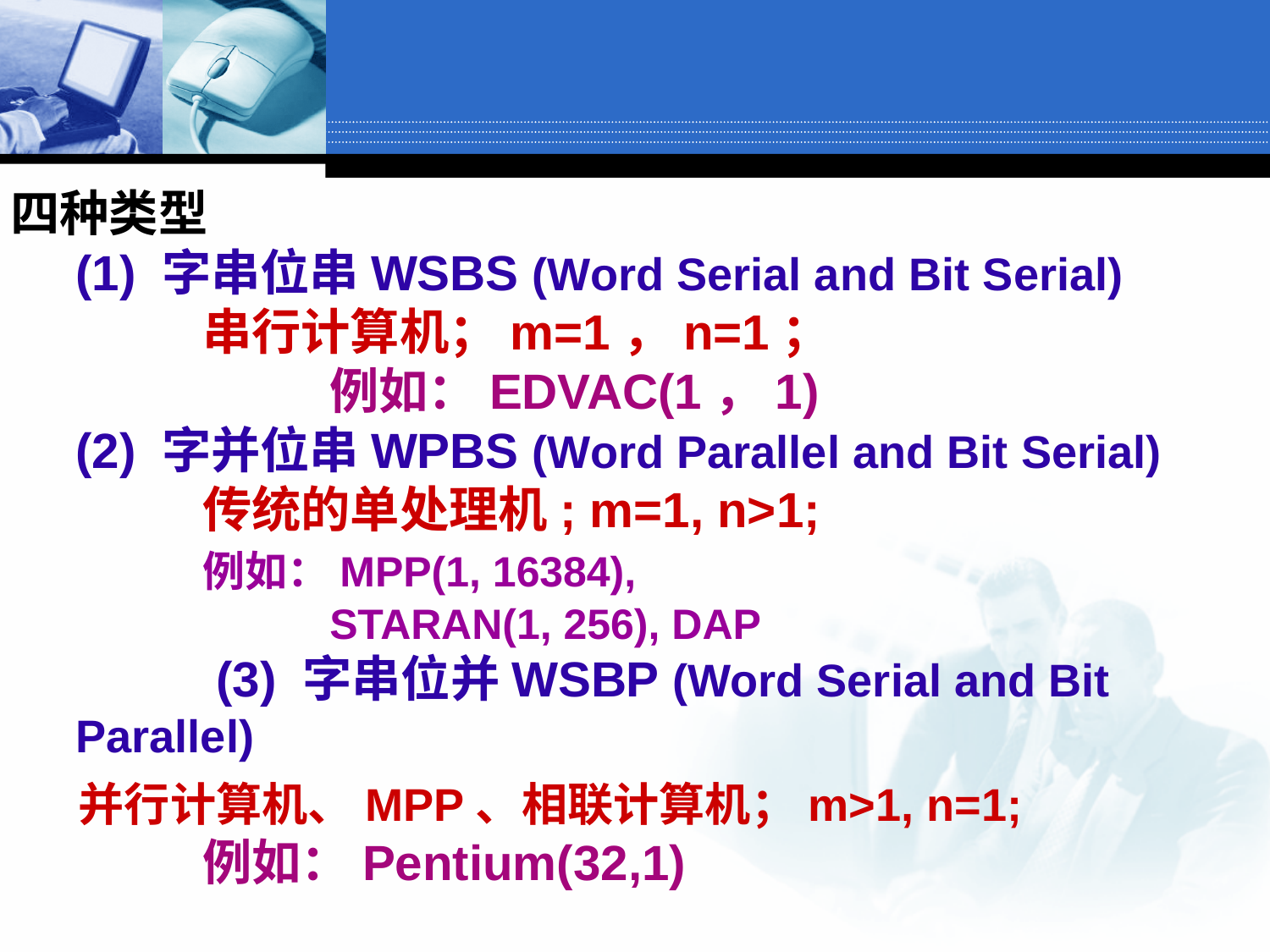

四种类型
(1) 字串位串WSBS (Word Serial and Bit Serial)
	串行计算机；m=1，n=1；
		例如：EDVAC(1，1)
(2) 字并位串WPBS (Word Parallel and Bit Serial)
	传统的单处理机; m=1, n>1;
	例如：MPP(1, 16384),
		STARAN(1, 256), DAP
	 (3) 字串位并WSBP (Word Serial and Bit Parallel)
     并行计算机、MPP、相联计算机；m>1, n=1;
	例如：Pentium(32,1)